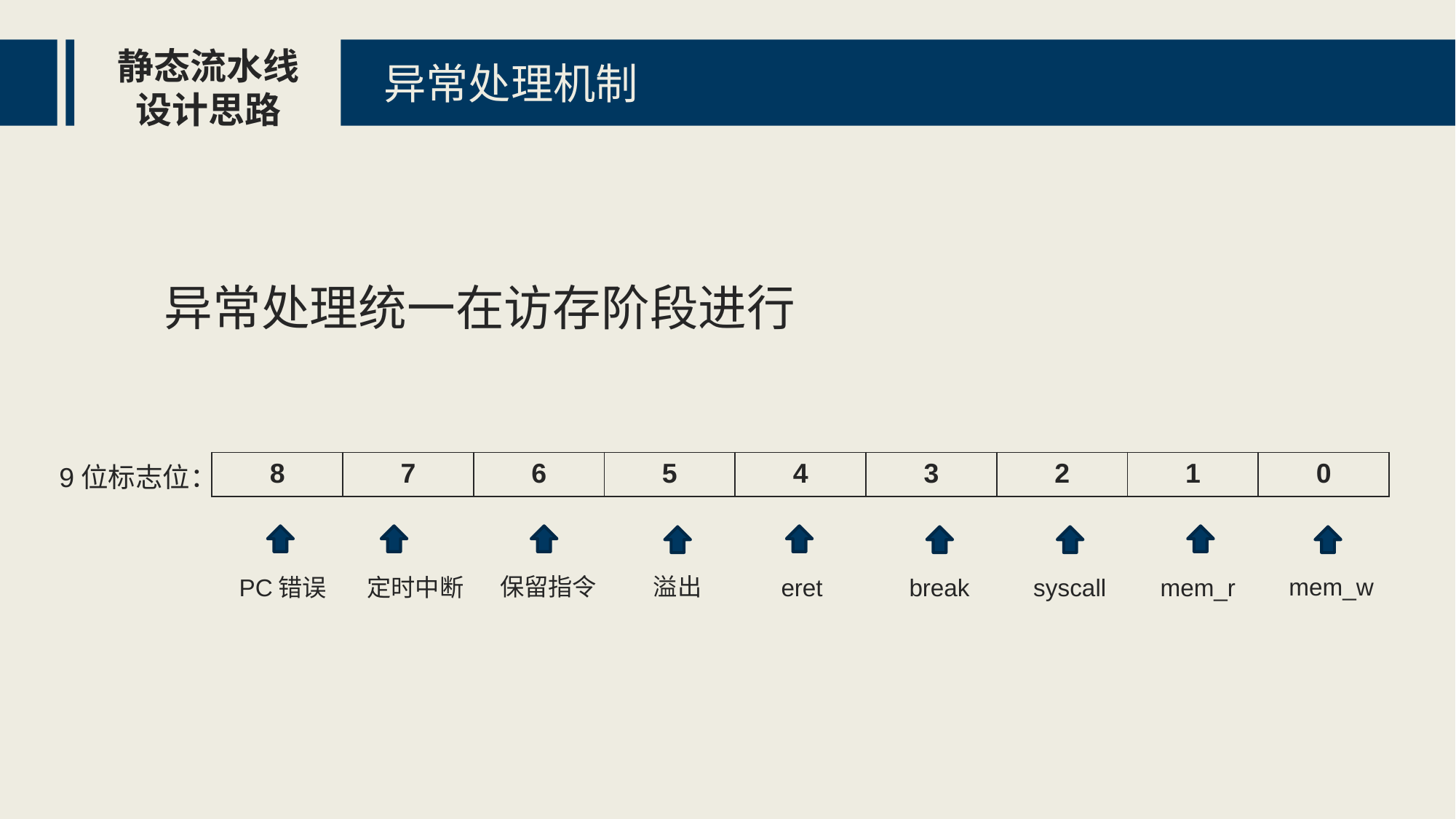

静态流水线设计思路

异常处理机制
异常处理统一在访存阶段进行
| 8 | 7 | 6 | 5 | 4 | 3 | 2 | 1 | 0 |
| --- | --- | --- | --- | --- | --- | --- | --- | --- |
9位标志位：

保留指令
溢出
mem_w
PC错误
定时中断
eret
break
syscall
mem_r